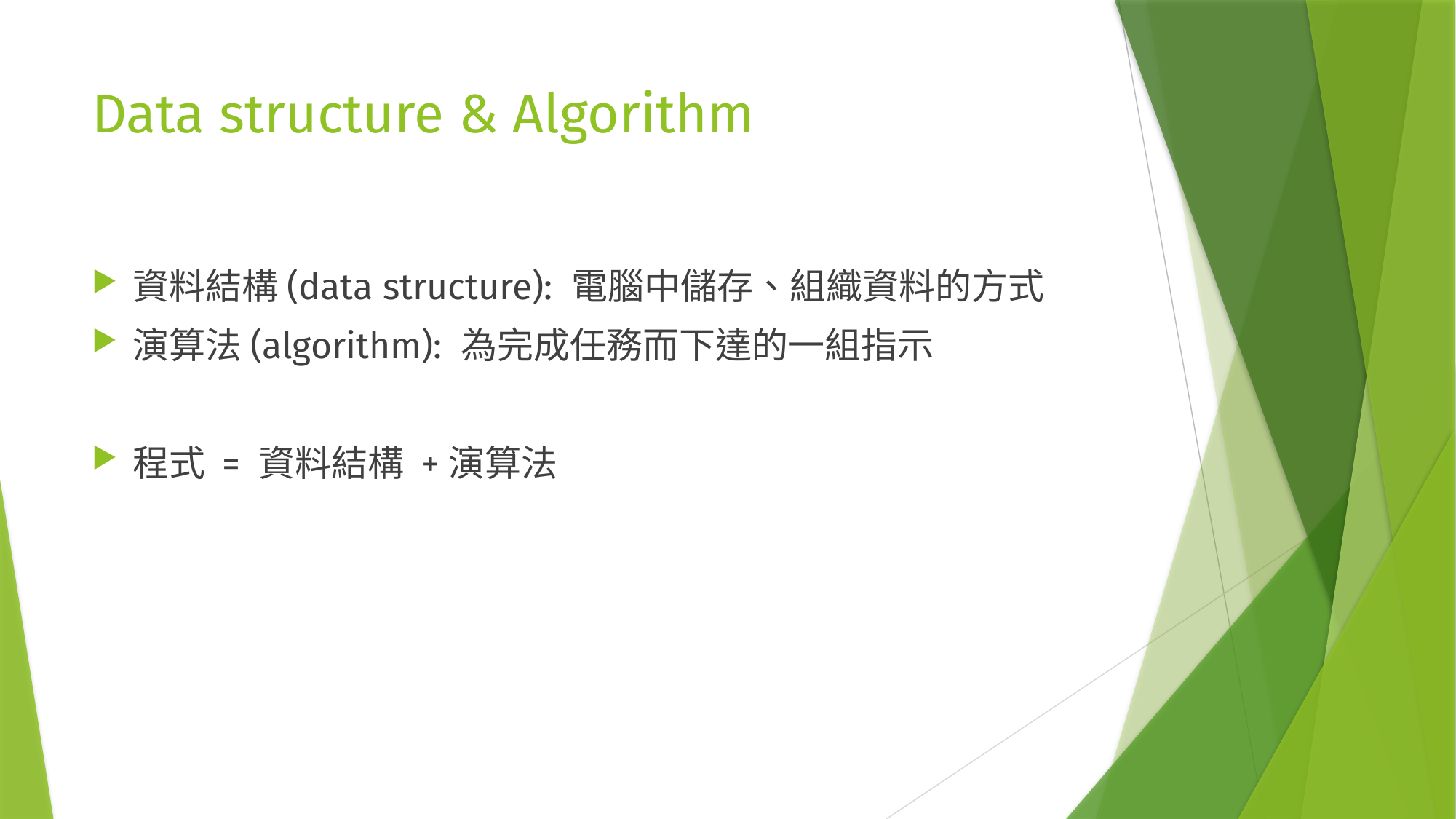

# Data structure & Algorithm
資料結構(data structure): 電腦中儲存、組織資料的方式
演算法(algorithm): 為完成任務而下達的一組指示

程式 = 資料結構 +演算法